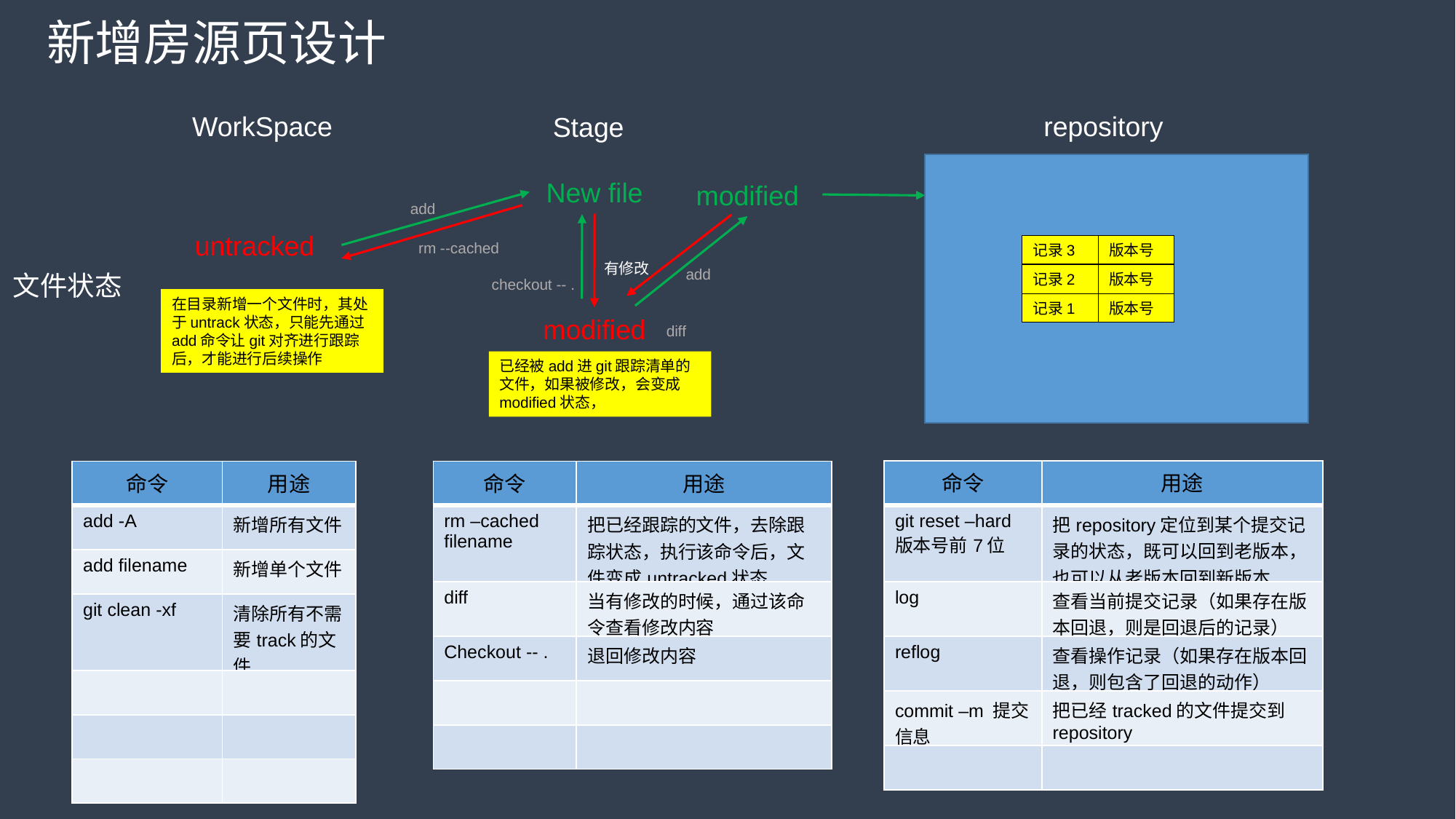

新增房源页设计
WorkSpace
repository
Stage

New file
modified
add
untracked
rm --cached
记录3
版本号
有修改
add
文件状态
记录2
版本号
checkout -- .
在目录新增一个文件时，其处于untrack状态，只能先通过add命令让git对齐进行跟踪后，才能进行后续操作
记录1
版本号
modified
diff
已经被add进git跟踪清单的文件，如果被修改，会变成modified状态，
| 命令 | 用途 |
| --- | --- |
| git reset –hard 版本号前7位 | 把repository定位到某个提交记录的状态，既可以回到老版本，也可以从老版本回到新版本 |
| log | 查看当前提交记录（如果存在版本回退，则是回退后的记录） |
| reflog | 查看操作记录（如果存在版本回退，则包含了回退的动作） |
| commit –m 提交信息 | 把已经tracked的文件提交到repository |
|  |  |
| 命令 | 用途 |
| --- | --- |
| add -A | 新增所有文件 |
| add filename | 新增单个文件 |
| git clean -xf | 清除所有不需要track的文件 |
|  |  |
|  |  |
|  |  |
| 命令 | 用途 |
| --- | --- |
| rm –cached filename | 把已经跟踪的文件，去除跟踪状态，执行该命令后，文件变成untracked状态 |
| diff | 当有修改的时候，通过该命令查看修改内容 |
| Checkout -- . | 退回修改内容 |
|  |  |
|  |  |